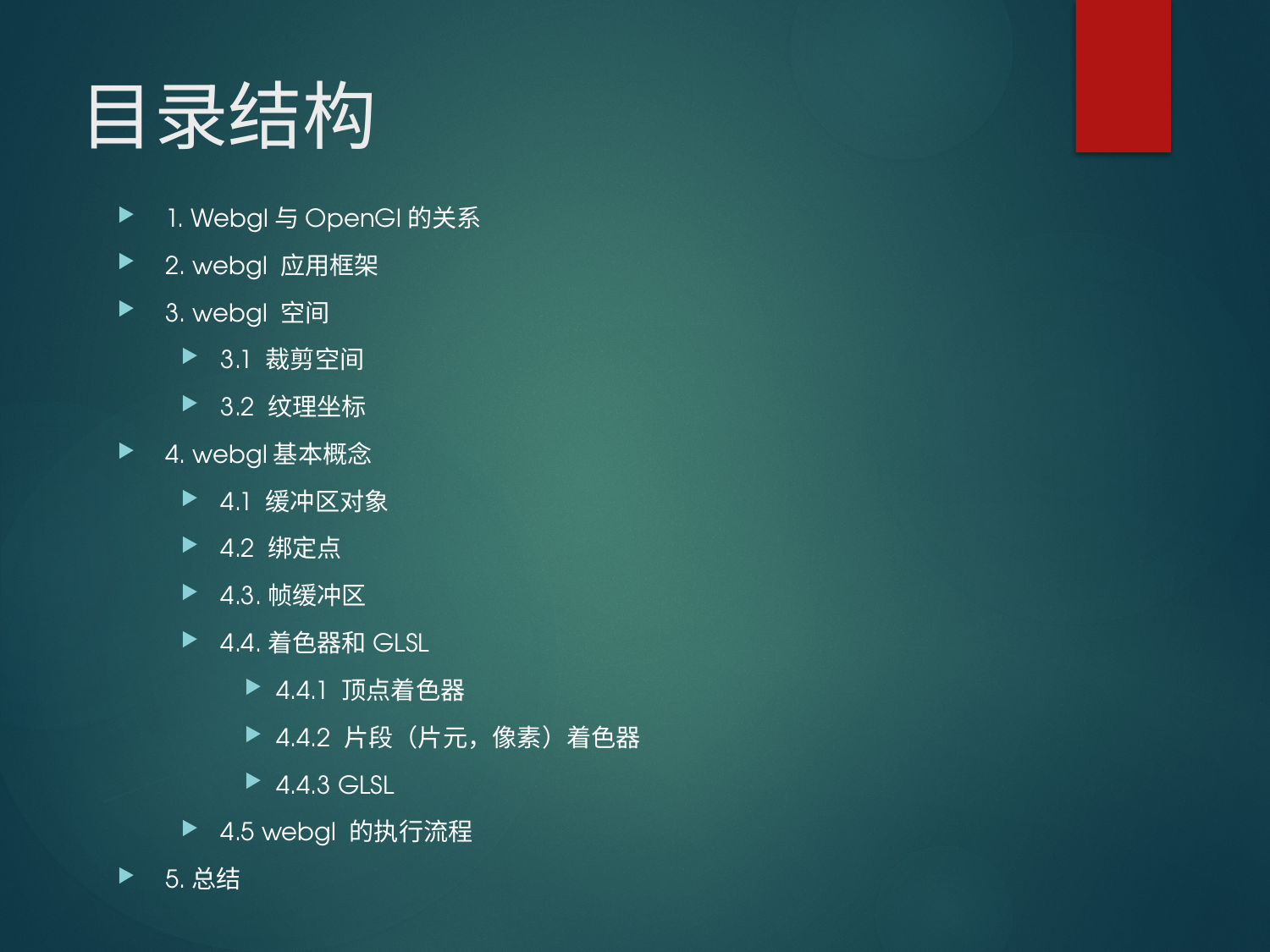

# 目录结构
1. Webgl与OpenGl的关系
2. webgl 应用框架
3. webgl 空间
3.1 裁剪空间
3.2 纹理坐标
4. webgl基本概念
4.1 缓冲区对象
4.2 绑定点
4.3.帧缓冲区
4.4.着色器和GLSL
4.4.1 顶点着色器
4.4.2 片段（片元，像素）着色器
4.4.3 GLSL
4.5 webgl 的执行流程
5.总结